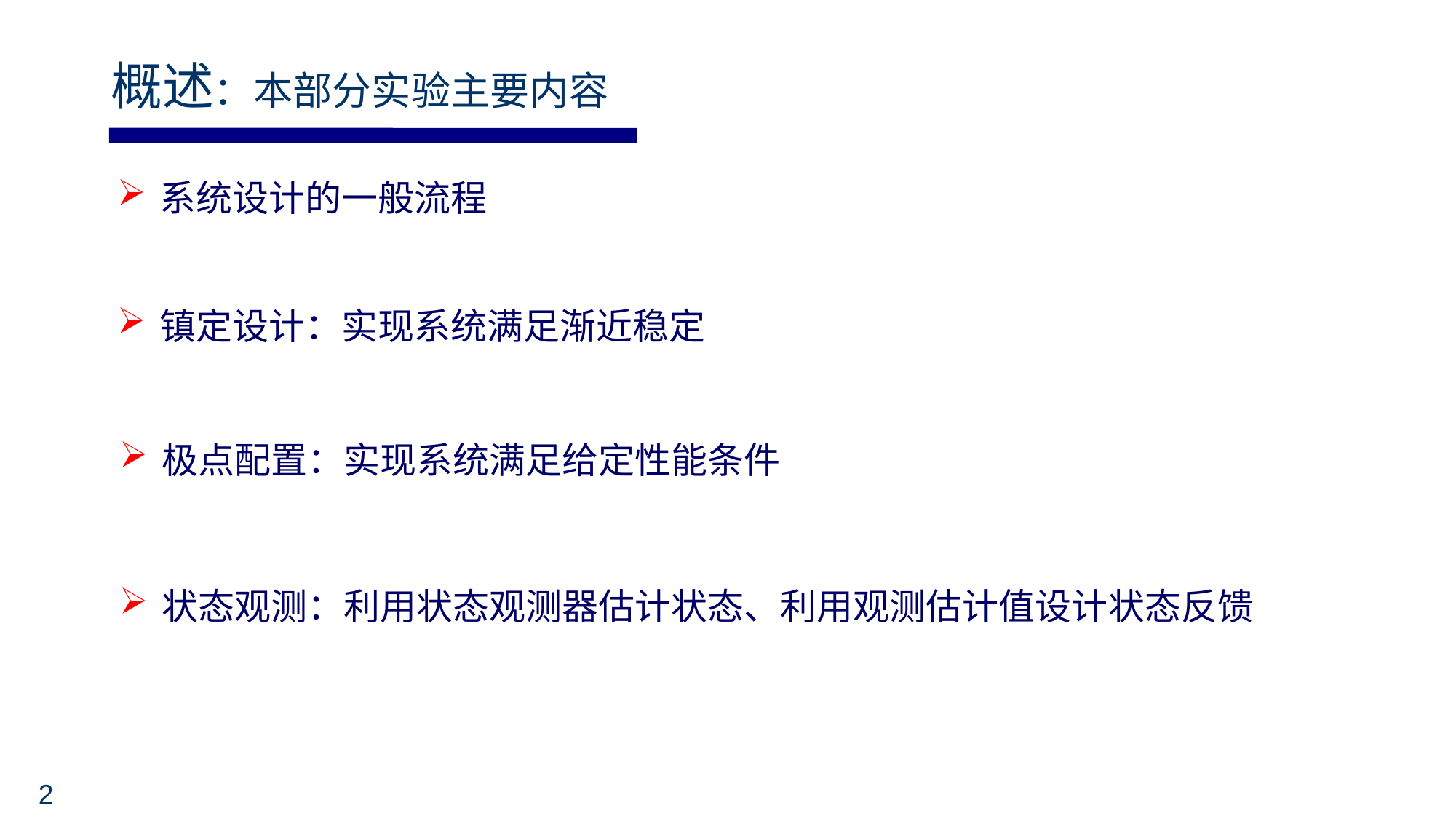

概述：本部分实验主要内容

系统设计的一般流程
镇定设计：实现系统满足渐近稳定
极点配置：实现系统满足给定性能条件
状态观测：利用状态观测器估计状态、利用观测估计值设计状态反馈
2